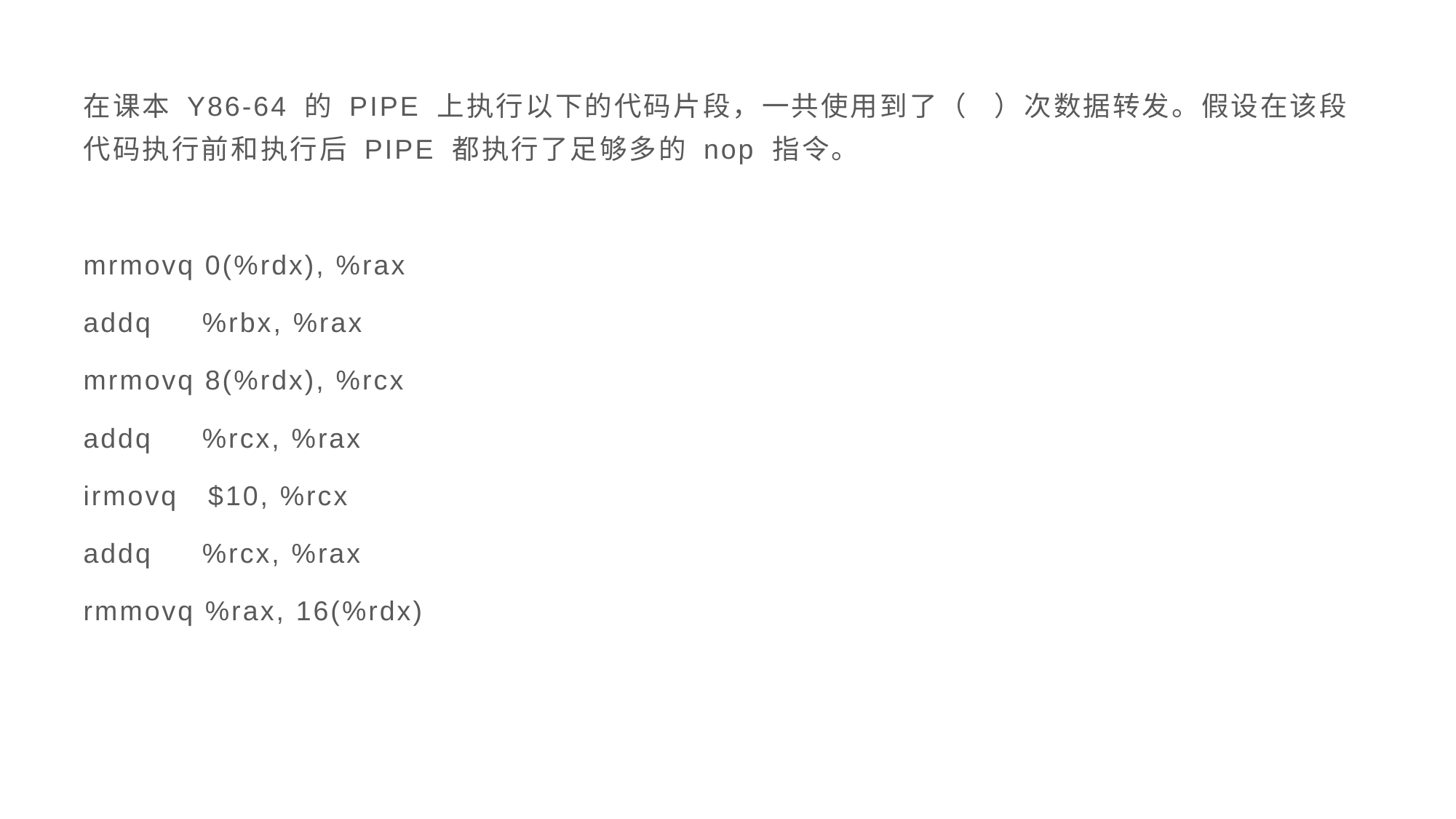

在课本 Y86-64 的 PIPE 上执行以下的代码片段，一共使用到了（   ）次数据转发。假设在该段代码执行前和执行后 PIPE 都执行了足够多的 nop 指令。

mrmovq 0(%rdx), %rax
addq     %rbx, %rax
mrmovq 8(%rdx), %rcx
addq     %rcx, %rax
irmovq   $10, %rcx
addq     %rcx, %rax
rmmovq %rax, 16(%rdx)